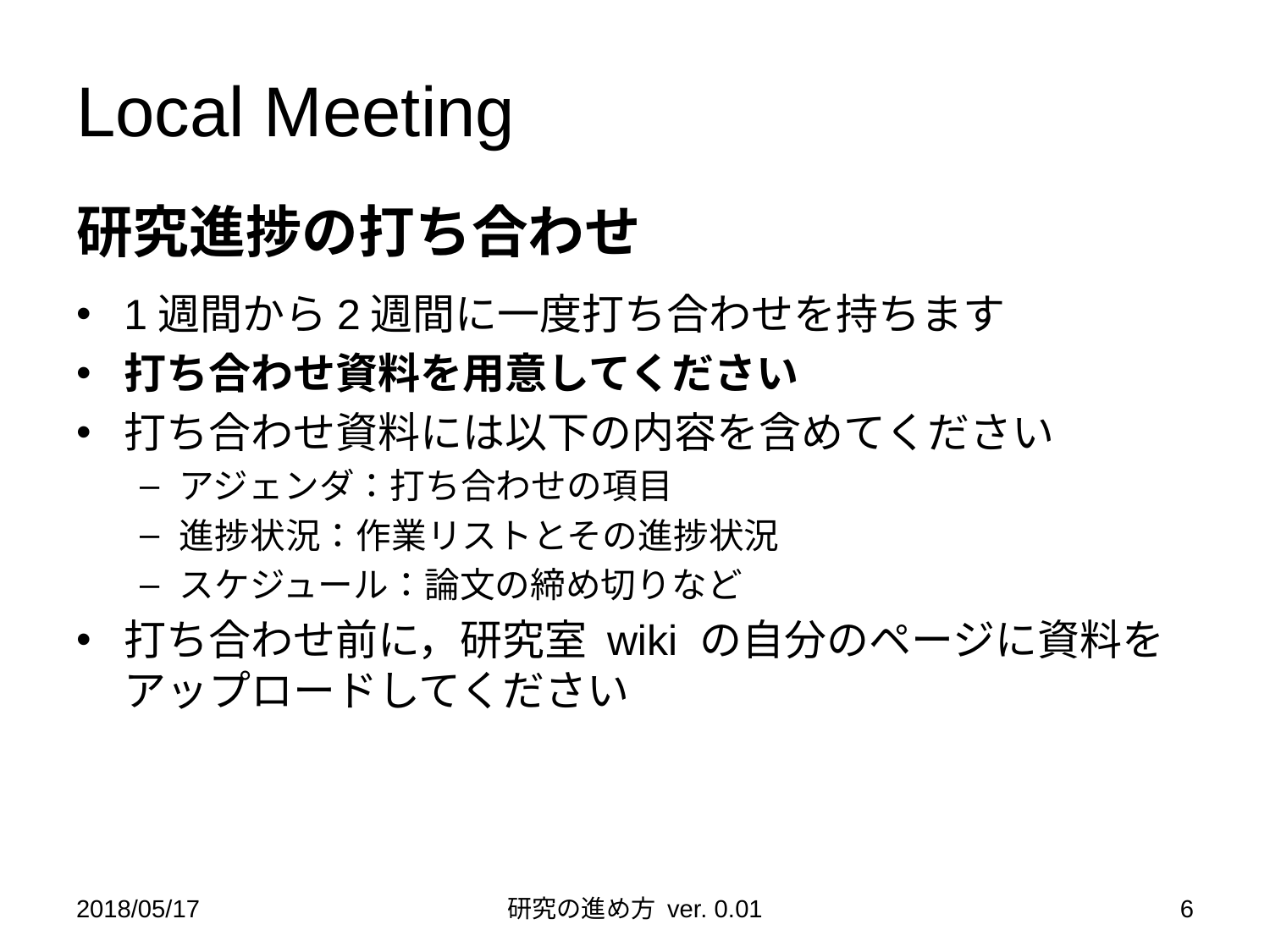

# Local Meeting
研究進捗の打ち合わせ
1週間から2週間に一度打ち合わせを持ちます
打ち合わせ資料を用意してください
打ち合わせ資料には以下の内容を含めてください
アジェンダ：打ち合わせの項目
進捗状況：作業リストとその進捗状況
スケジュール：論文の締め切りなど
打ち合わせ前に，研究室 wiki の自分のページに資料をアップロードしてください
2018/05/17
研究の進め方 ver. 0.01
6